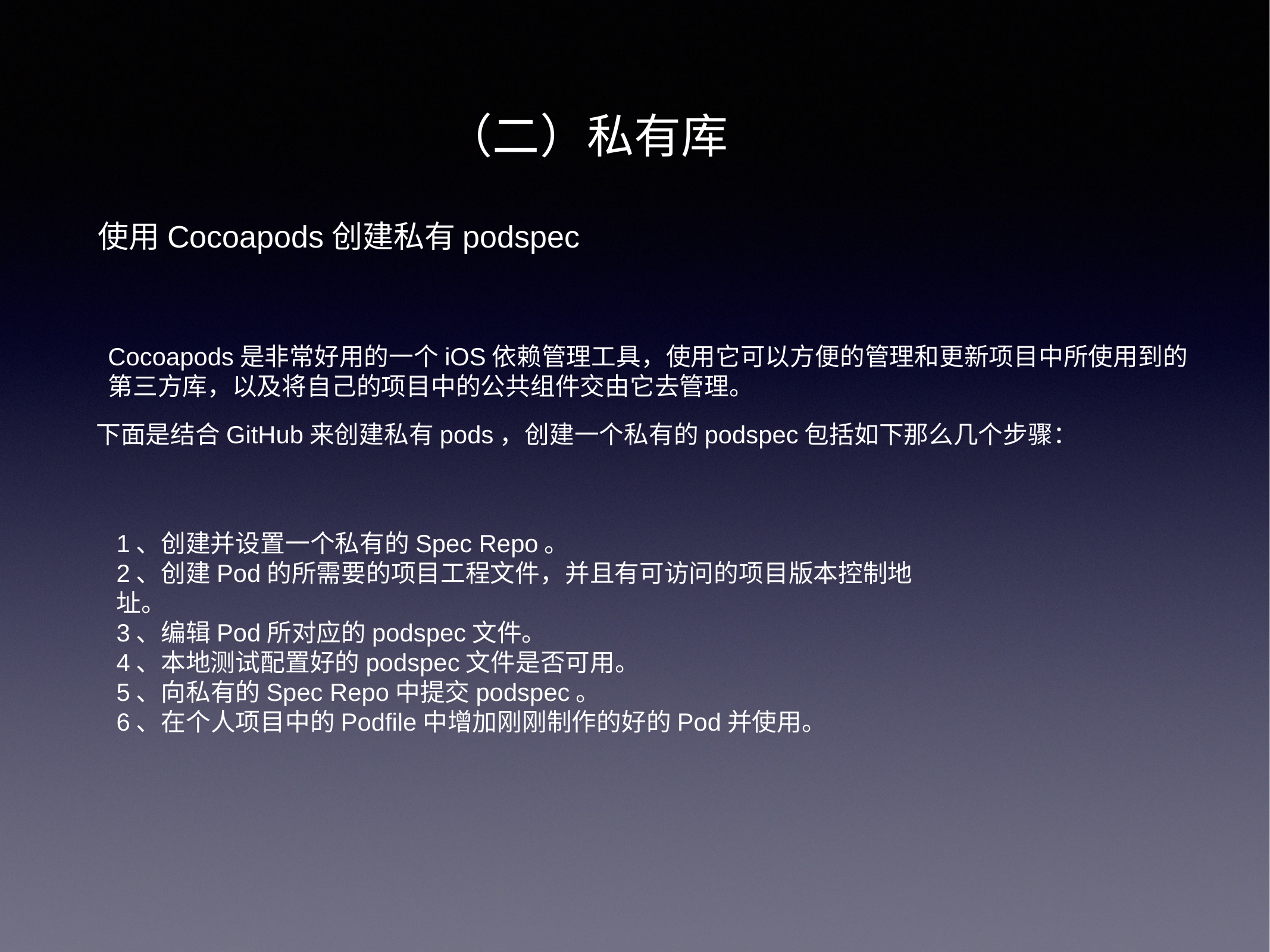

（二）私有库
使用Cocoapods创建私有podspec
Cocoapods是非常好用的一个iOS依赖管理工具，使用它可以方便的管理和更新项目中所使用到的第三方库，以及将自己的项目中的公共组件交由它去管理。
下面是结合GitHub来创建私有pods，创建一个私有的podspec包括如下那么几个步骤：
1、创建并设置一个私有的Spec Repo。
2、创建Pod的所需要的项目工程文件，并且有可访问的项目版本控制地址。
3、编辑Pod所对应的podspec文件。
4、本地测试配置好的podspec文件是否可用。
5、向私有的Spec Repo中提交podspec。
6、在个人项目中的Podfile中增加刚刚制作的好的Pod并使用。